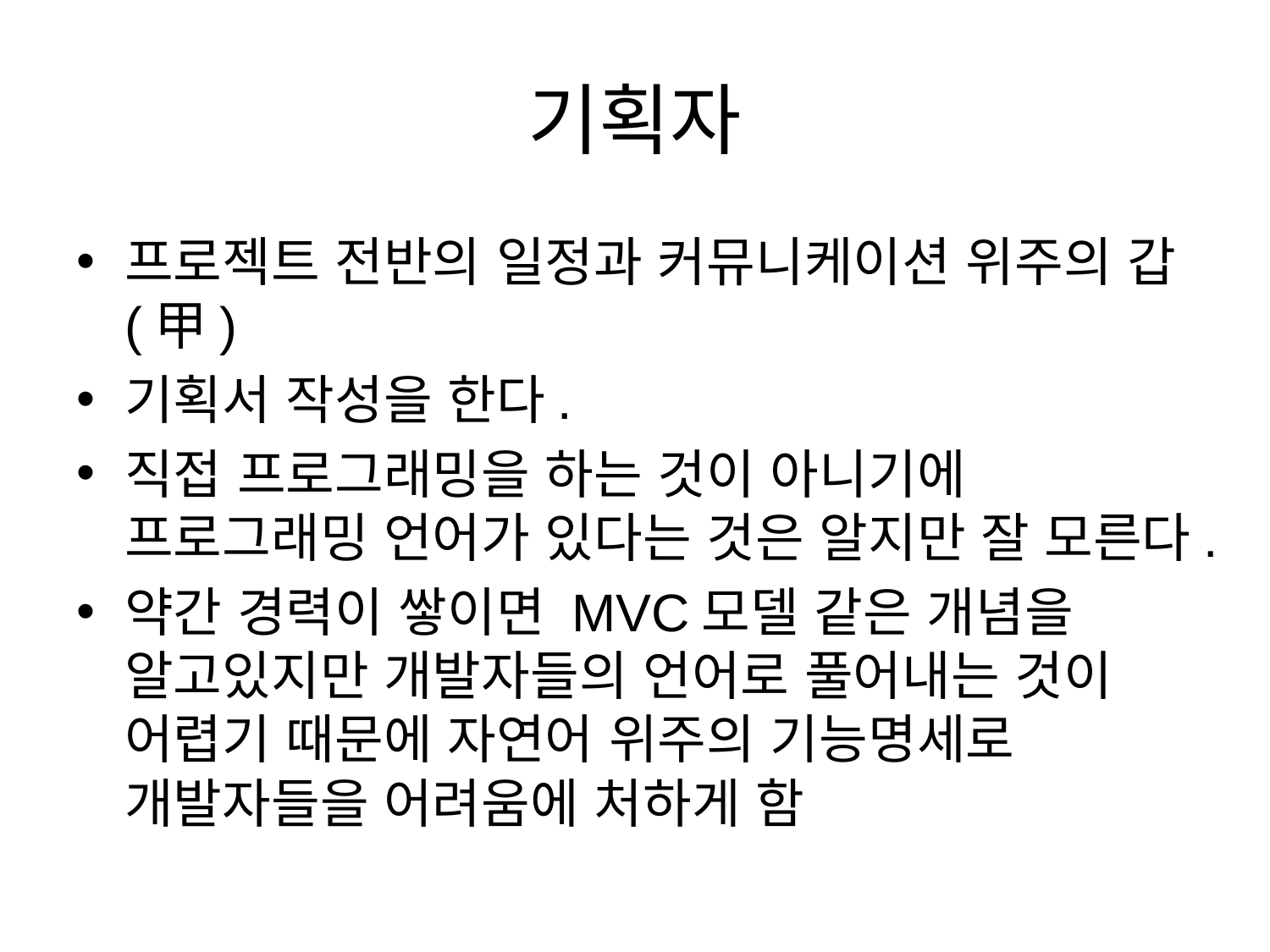

# 기획자
프로젝트 전반의 일정과 커뮤니케이션 위주의 갑(甲)
기획서 작성을 한다.
직접 프로그래밍을 하는 것이 아니기에 프로그래밍 언어가 있다는 것은 알지만 잘 모른다.
약간 경력이 쌓이면 MVC모델 같은 개념을 알고있지만 개발자들의 언어로 풀어내는 것이 어렵기 때문에 자연어 위주의 기능명세로 개발자들을 어려움에 처하게 함